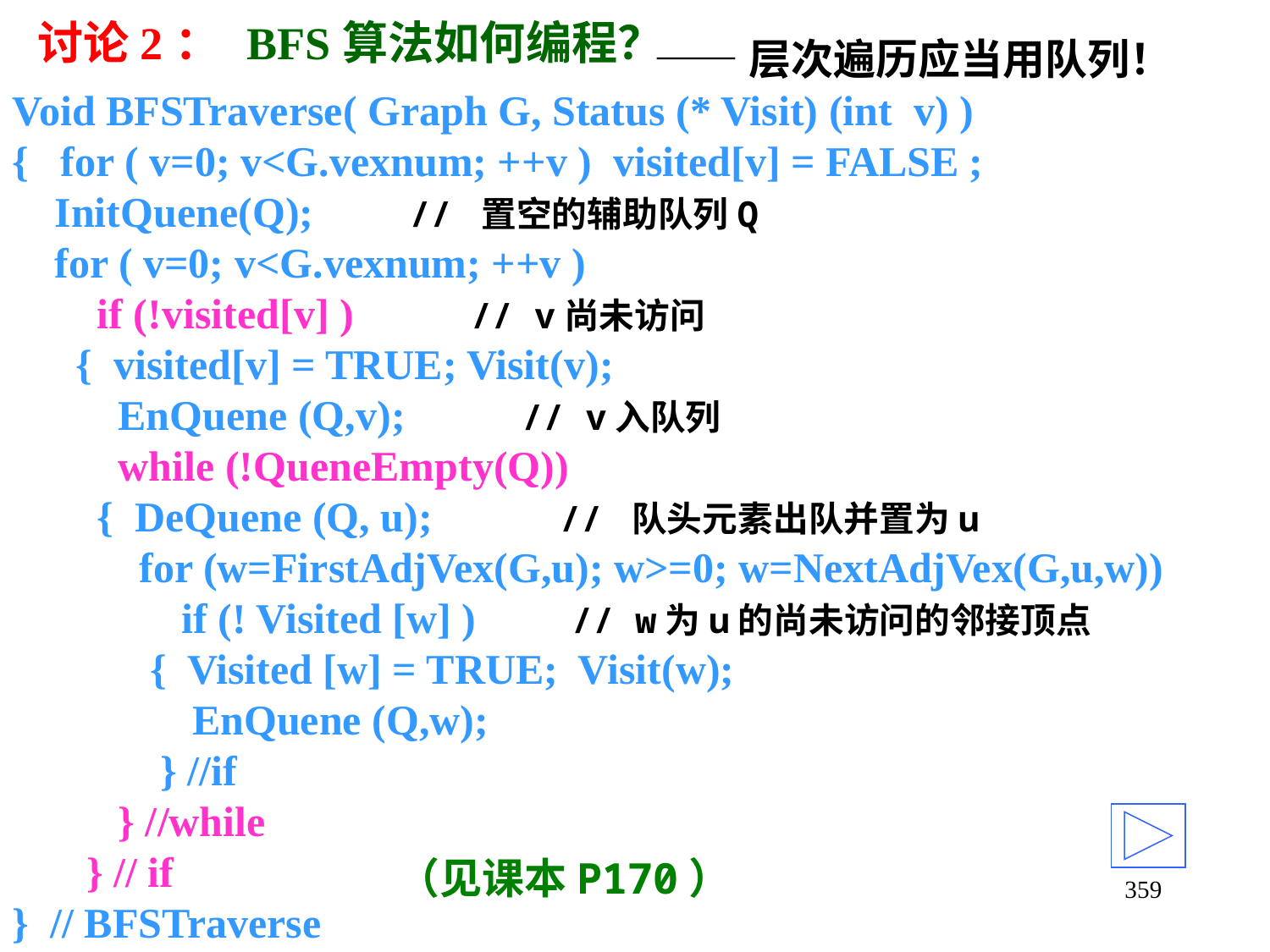

# 讨论2： BFS算法如何编程？
——层次遍历应当用队列！
Void BFSTraverse( Graph G, Status (* Visit) (int  v) )
{   for ( v=0; v<G.vexnum; ++v )  visited[v] = FALSE ;
    InitQuene(Q);         // 置空的辅助队列Q
    for ( v=0; v<G.vexnum; ++v )
        if (!visited[v] )           // v尚未访问
      {  visited[v] = TRUE; Visit(v);
          EnQuene (Q,v);           // v入队列
          while (!QueneEmpty(Q))
        {  DeQuene (Q, u);            // 队头元素出队并置为u
            for (w=FirstAdjVex(G,u); w>=0; w=NextAdjVex(G,u,w))
                if (! Visited [w] )         // w为u的尚未访问的邻接顶点
             {  Visited [w] = TRUE;  Visit(w);
                 EnQuene (Q,w);
              } //if
          } //while
       } // if
}  // BFSTraverse

（见课本P170）
359